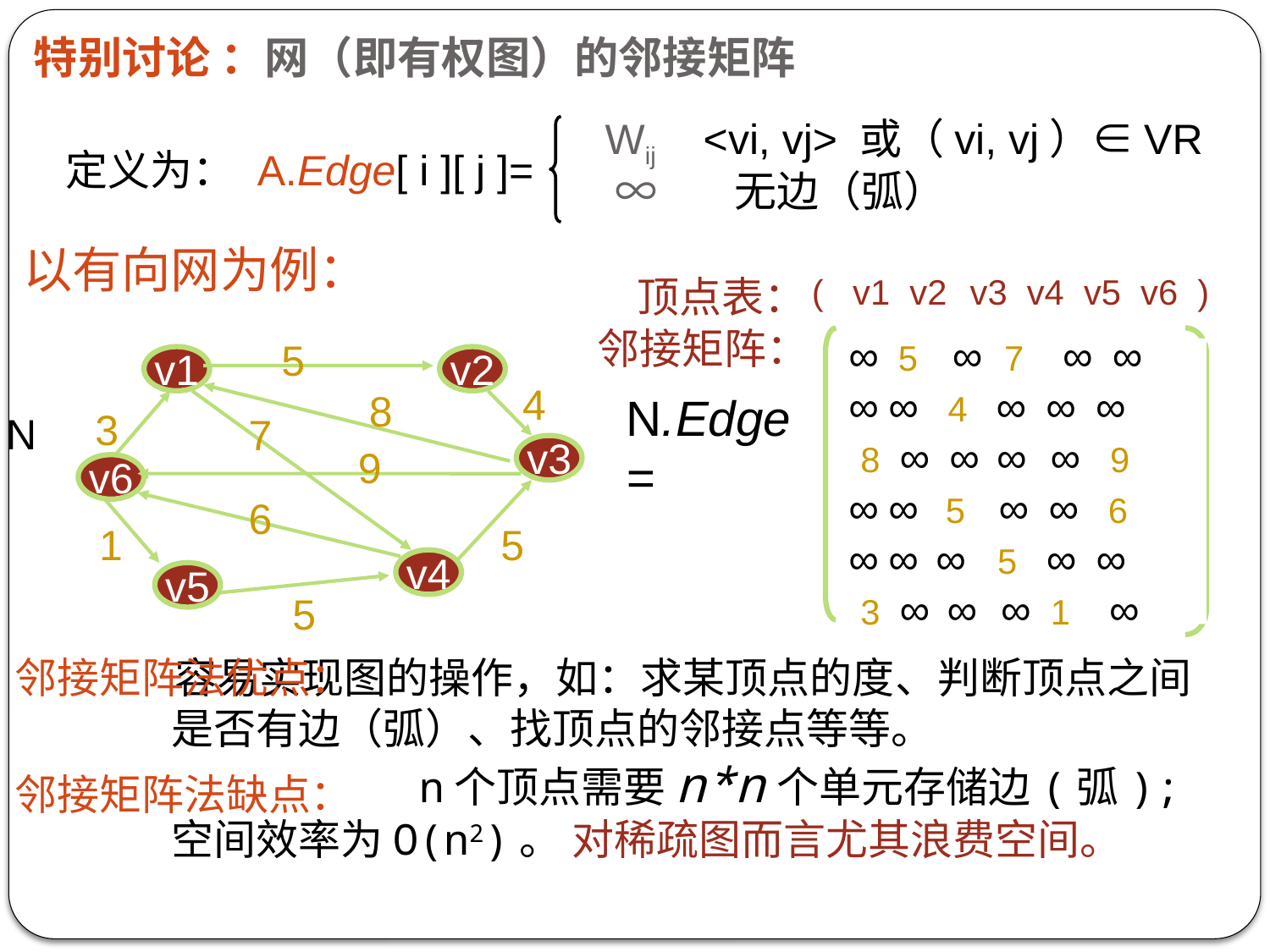

# 特别讨论 ：网（即有权图）的邻接矩阵
Wij    <vi, vj> 或（vi, vj）∈VR

A.Edge[ i ][ j ]=
∞       无边（弧）
定义为：
以有向网为例：
顶点表：
(   v1  v2    v3  v4  v5  v6  )
邻接矩阵：
5
v1
v2

4
8

3
N
7
9
v3
v6

6

1
5
v4
v5

5

        5         7
            4
   8                       9
            5               6
                 5
  3                   1
∞  5      ∞  7    ∞  ∞
∞ ∞   4     ∞  ∞  ∞
 8  ∞  ∞   ∞  ∞   9
∞ ∞    5   ∞  ∞   6
∞ ∞   ∞   5   ∞  ∞
 3  ∞   ∞  ∞  1    ∞
∞ ∞ ∞ ∞ ∞  ∞
∞ ∞ ∞ ∞ ∞  ∞
∞ ∞ ∞ ∞ ∞  ∞
∞ ∞ ∞ ∞ ∞  ∞
∞ ∞ ∞ ∞ ∞  ∞
∞ ∞ ∞ ∞ ∞  ∞
N.Edge =
                容易实现图的操作，如：求某顶点的度、判断顶点之间是否有边（弧）、找顶点的邻接点等等。
                n个顶点需要n*n个单元存储边(弧);空间效率为O(n2)。 对稀疏图而言尤其浪费空间。
邻接矩阵法优点：
邻接矩阵法缺点：